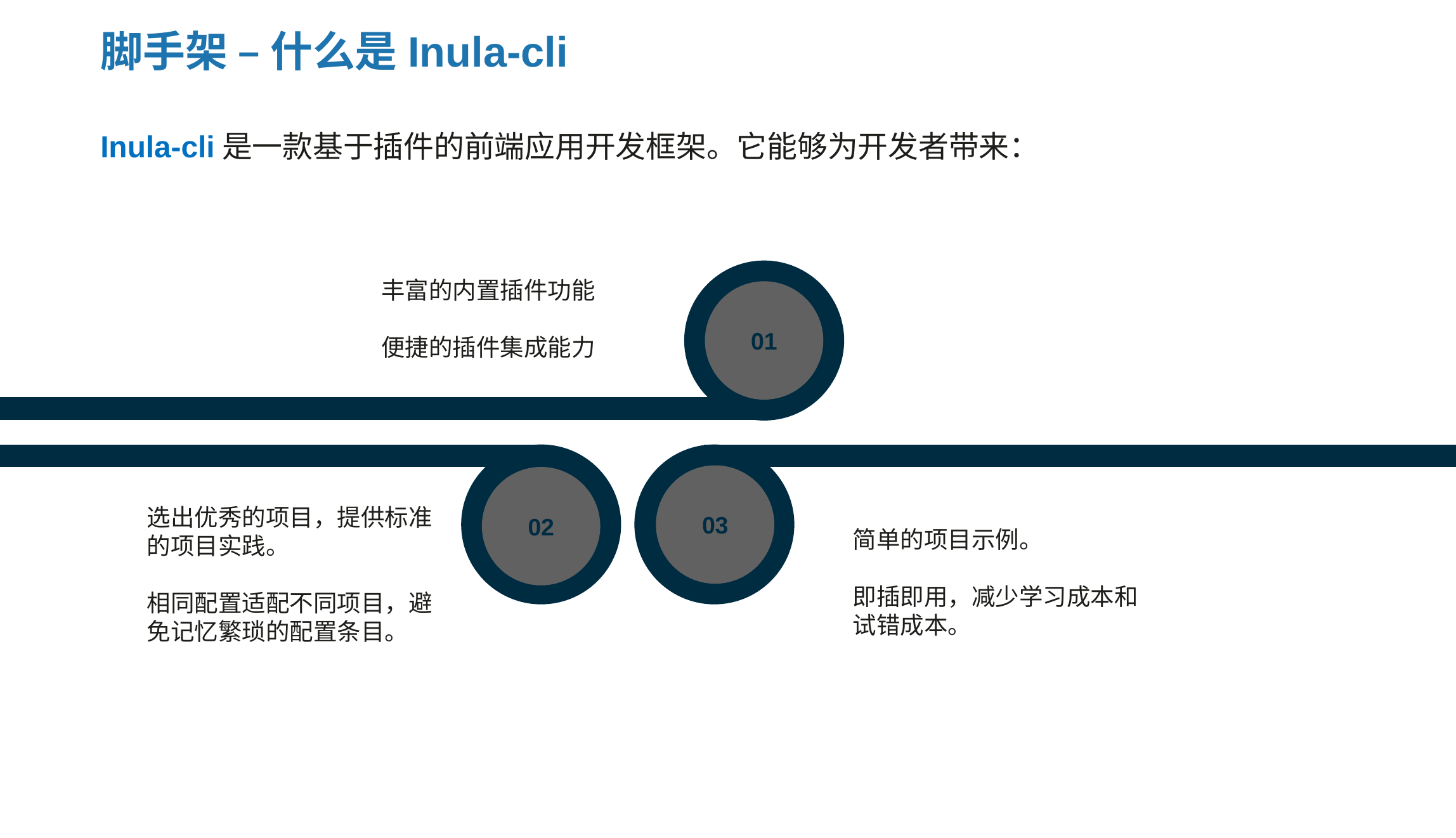

脚手架 – 什么是Inula-cli
Inula-cli是一款基于插件的前端应用开发框架。它能够为开发者带来：

01
丰富的内置插件功能

便捷的插件集成能力

02

03

简单的项目示例。

即插即用，减少学习成本和试错成本。

选出优秀的项目，提供标准的项目实践。

相同配置适配不同项目，避免记忆繁琐的配置条目。